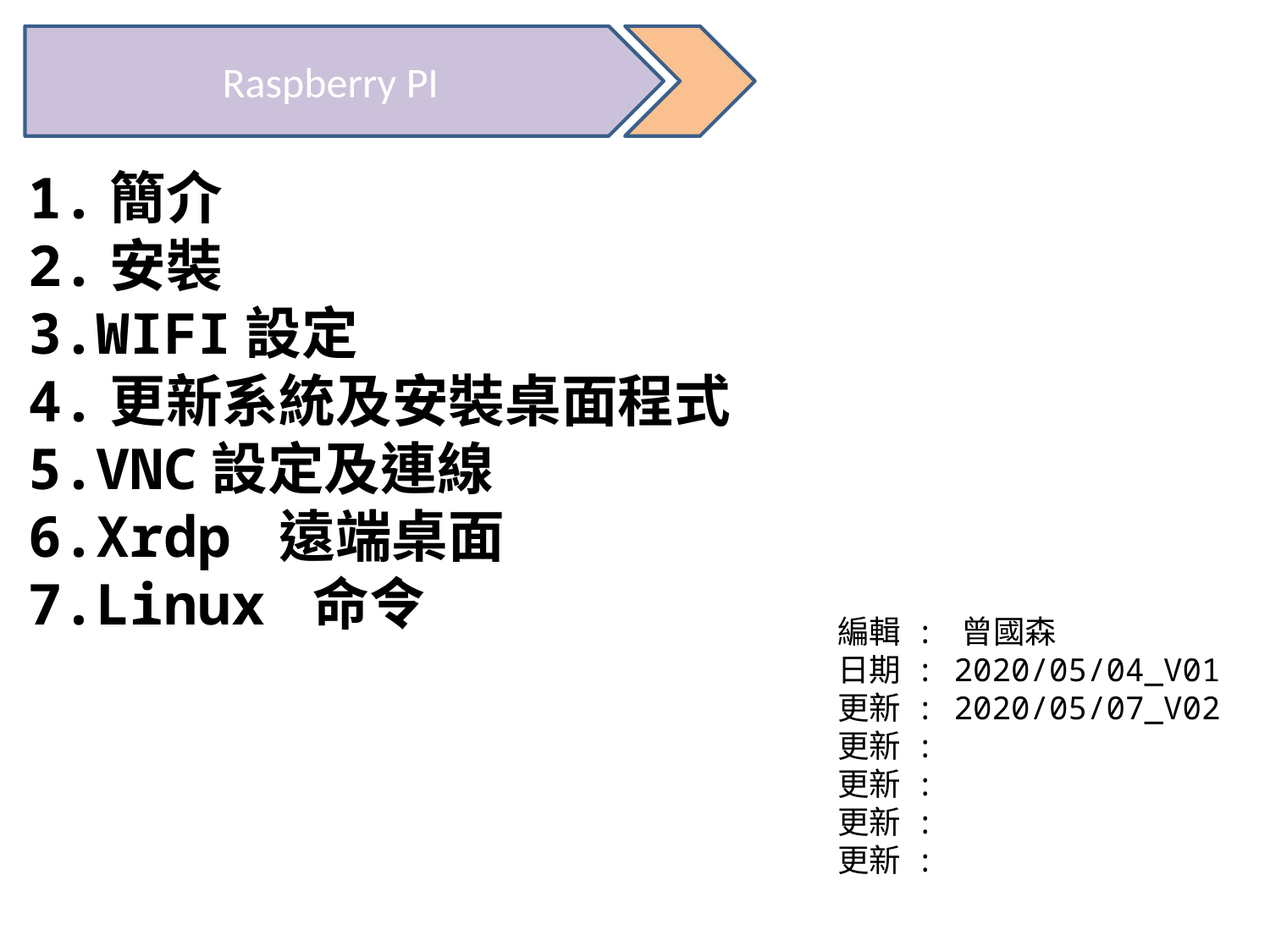

Raspberry PI

1.簡介
2.安裝
3.WIFI設定
4.更新系統及安裝桌面程式
5.VNC設定及連線
6.Xrdp 遠端桌面
7.Linux 命令
編輯 : 曾國森
日期 : 2020/05/04_V01
更新 : 2020/05/07_V02
更新 :
更新 :
更新 :
更新 :